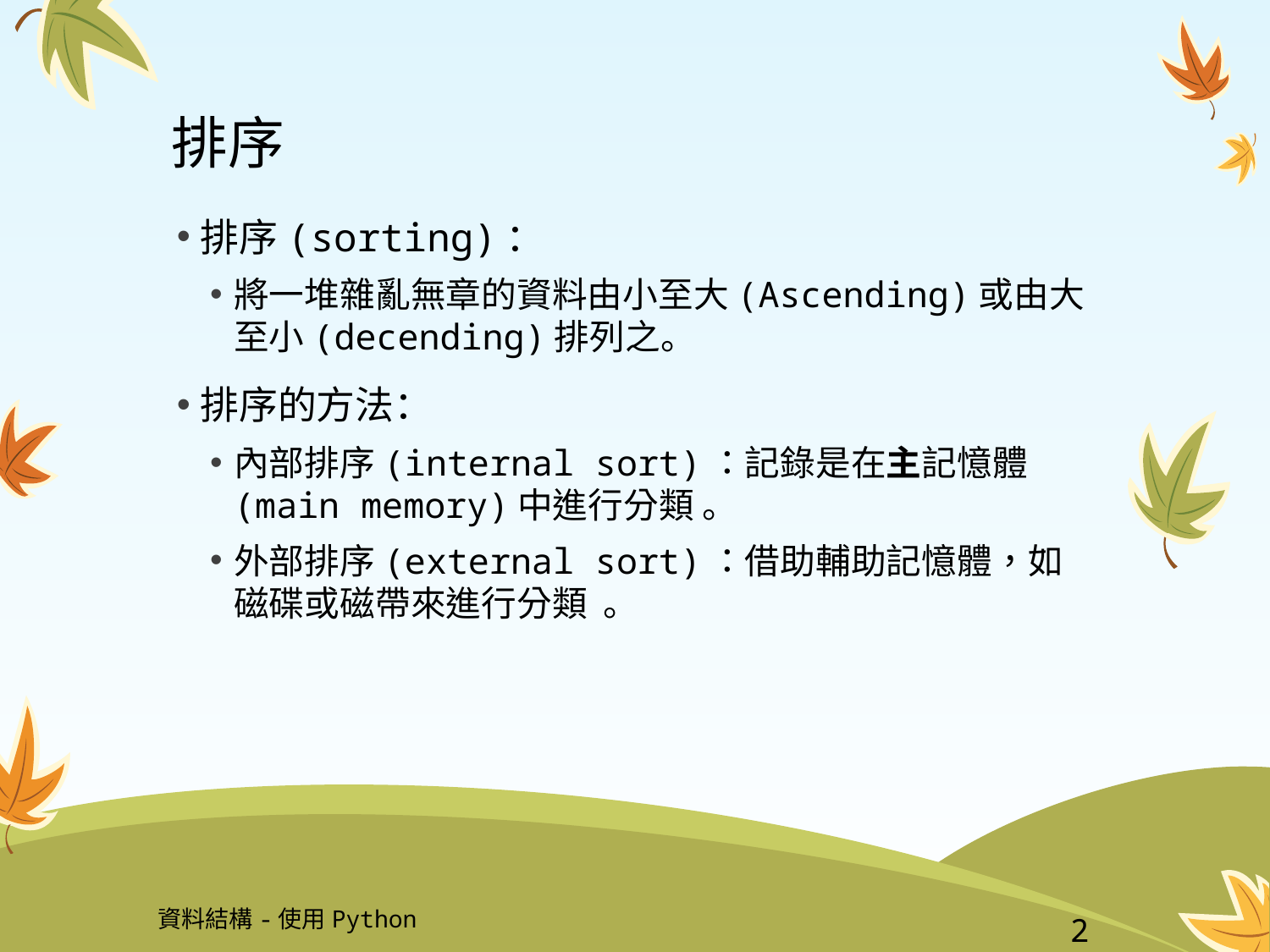

# 排序
排序(sorting)：
將一堆雜亂無章的資料由小至大(Ascending)或由大至小(decending)排列之。
排序的方法：
內部排序(internal sort)：記錄是在主記憶體(main memory)中進行分類 。
外部排序(external sort)：借助輔助記憶體，如磁碟或磁帶來進行分類  。
資料結構-使用Python
2